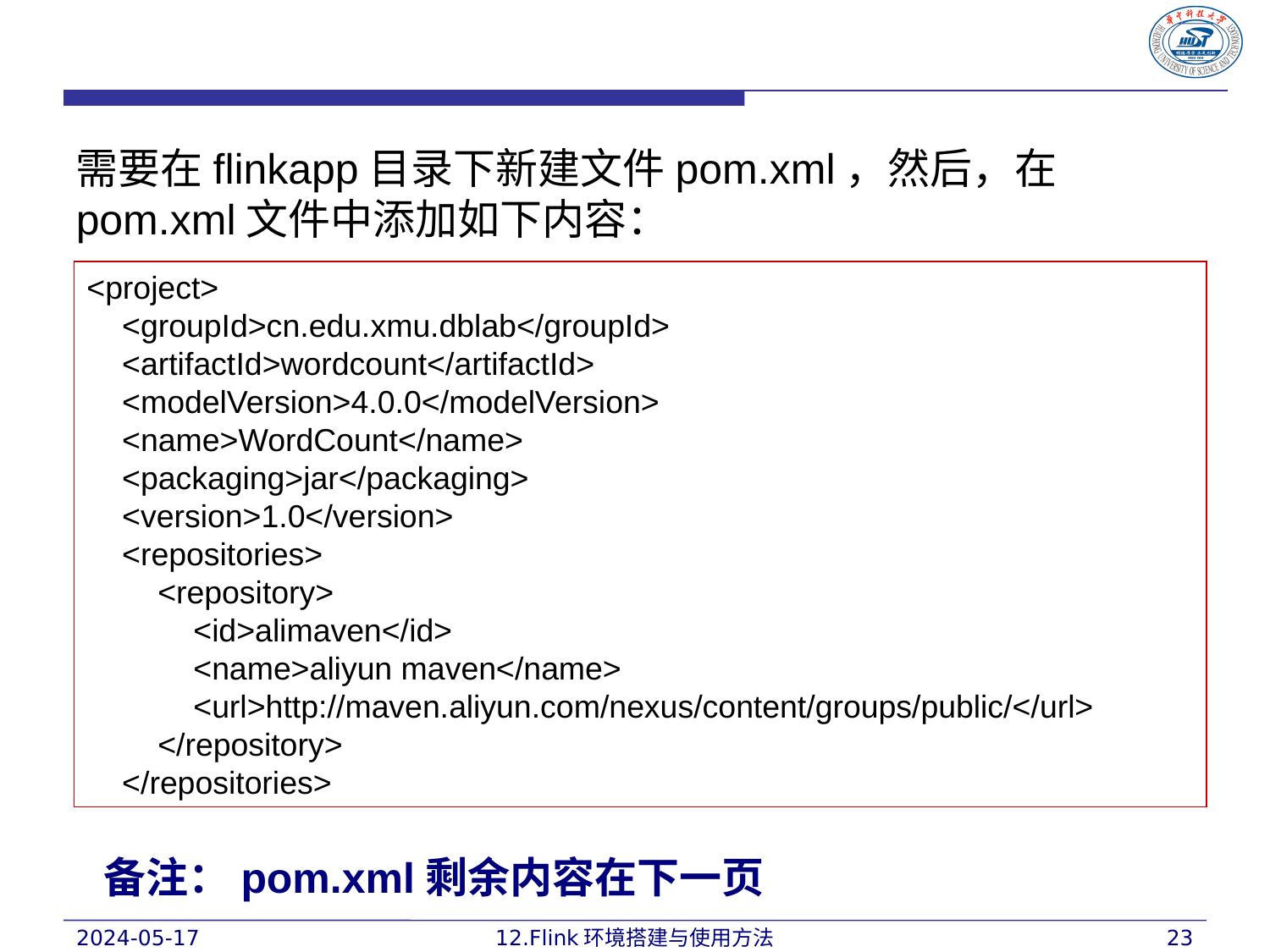

需要在flinkapp目录下新建文件pom.xml，然后，在pom.xml文件中添加如下内容：
<project>
    <groupId>cn.edu.xmu.dblab</groupId>
    <artifactId>wordcount</artifactId>
    <modelVersion>4.0.0</modelVersion>
    <name>WordCount</name>
    <packaging>jar</packaging>
    <version>1.0</version>
    <repositories>
        <repository>
            <id>alimaven</id>
            <name>aliyun maven</name>
            <url>http://maven.aliyun.com/nexus/content/groups/public/</url>
        </repository>
    </repositories>
备注：pom.xml剩余内容在下一页
2024-05-17
12.Flink环境搭建与使用方法
23